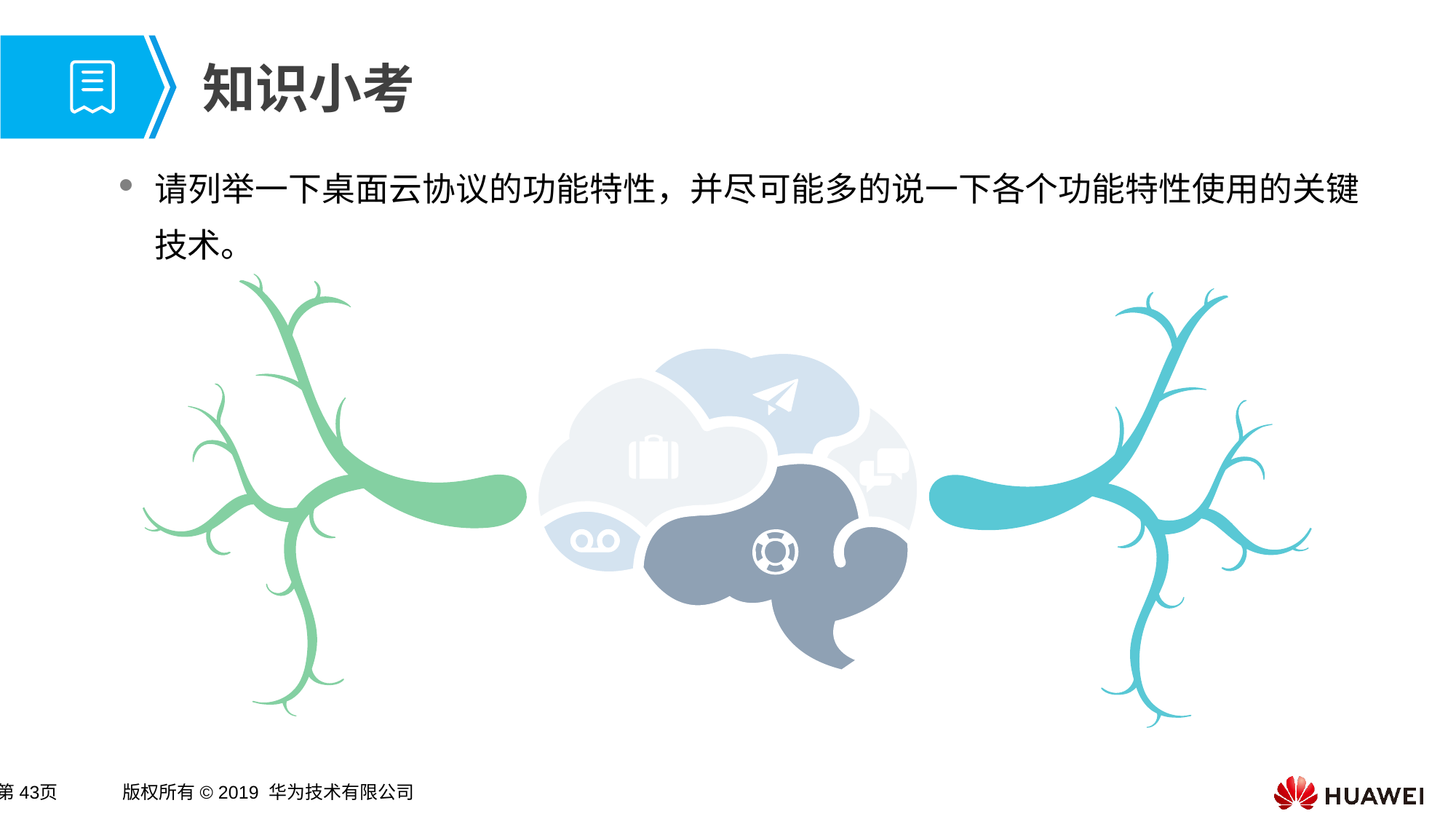

# 知识小考
请列举一下桌面云协议的功能特性，并尽可能多的说一下各个功能特性使用的关键技术。